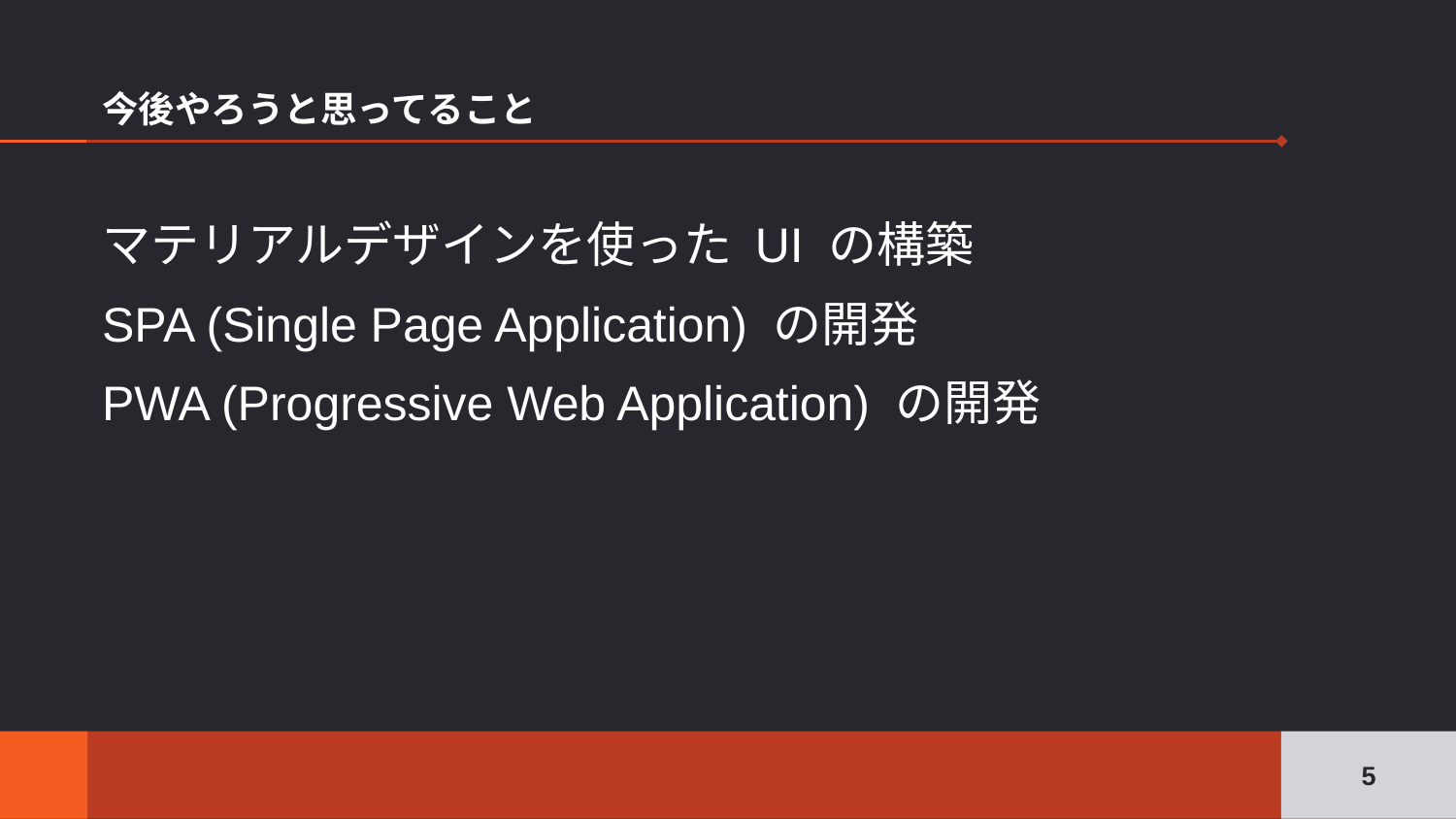

# 今後やろうと思ってること
マテリアルデザインを使った UI の構築
SPA (Single Page Application) の開発
PWA (Progressive Web Application) の開発
5